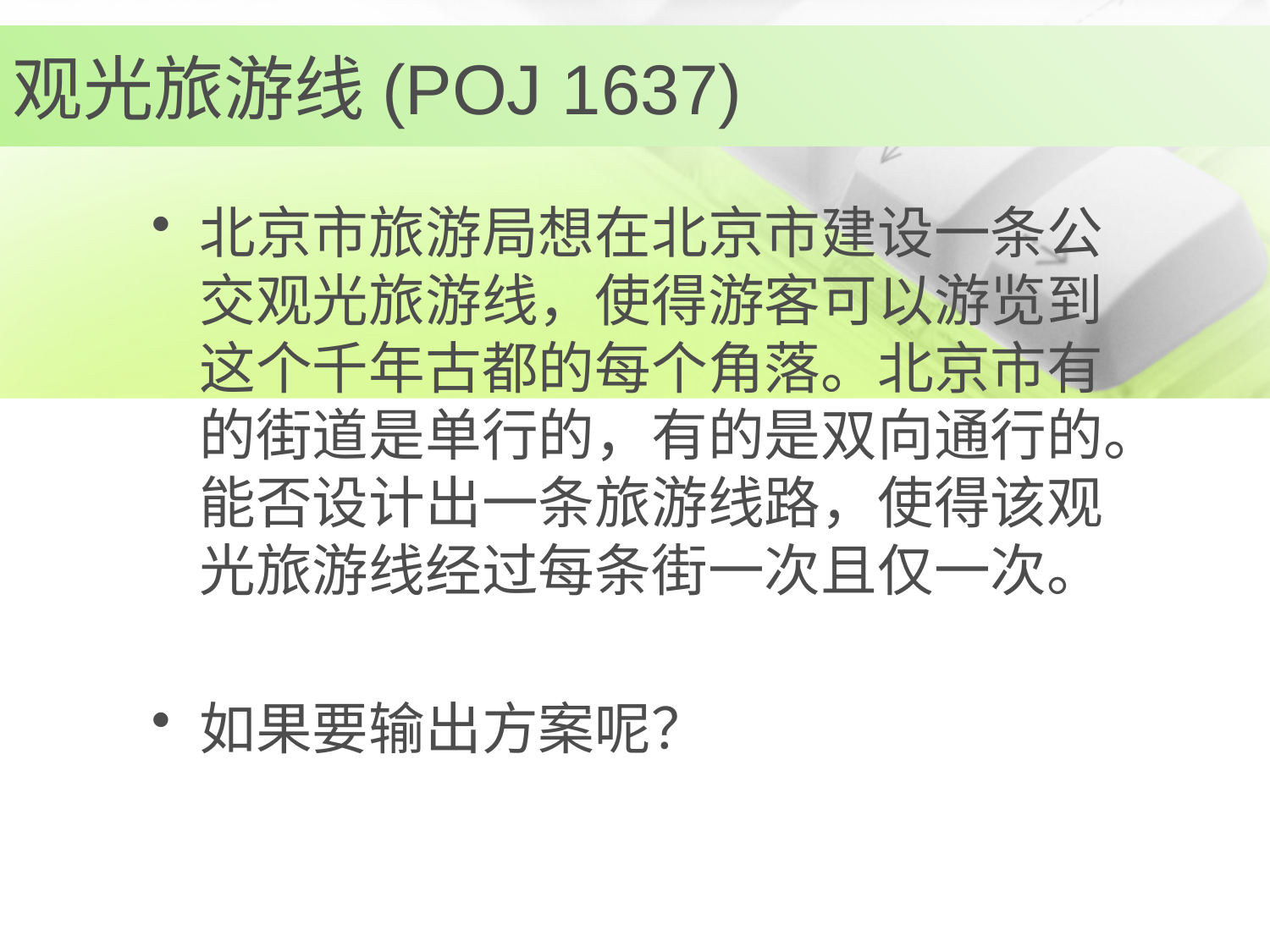

观光旅游线(POJ 1637)
北京市旅游局想在北京市建设一条公交观光旅游线，使得游客可以游览到这个千年古都的每个角落。北京市有的街道是单行的，有的是双向通行的。能否设计出一条旅游线路，使得该观光旅游线经过每条街一次且仅一次。

如果要输出方案呢？